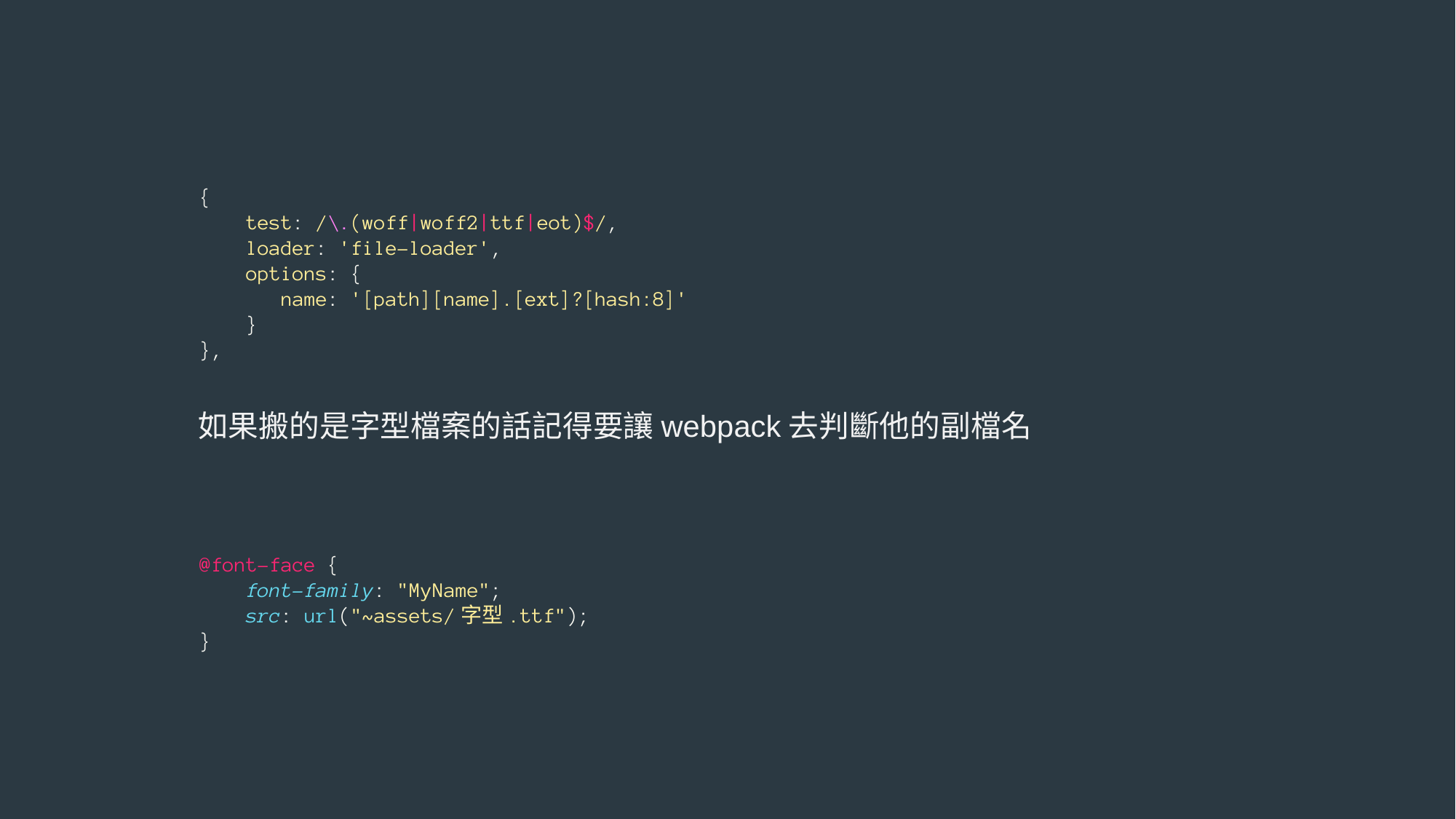

{
    test: /\.(woff|woff2|ttf|eot)$/,
    loader: 'file-loader',
    options: {
       name: '[path][name].[ext]?[hash:8]'
    }
},
如果搬的是字型檔案的話記得要讓webpack去判斷他的副檔名
@font-face {
    font-family: "MyName";
    src: url("~assets/字型.ttf");
}